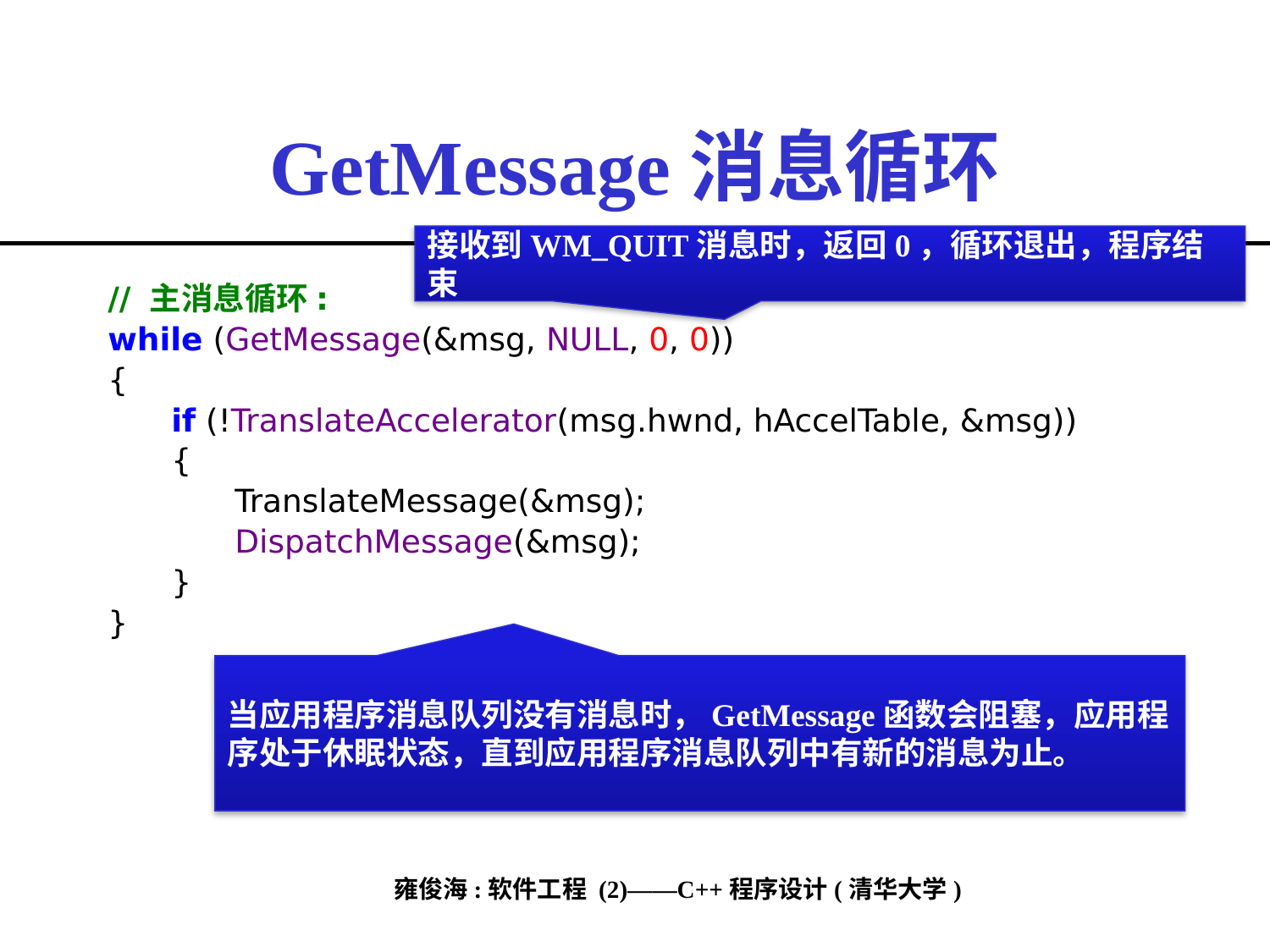

GetMessage消息循环
接收到WM_QUIT消息时，返回0，循环退出，程序结束
// 主消息循环:
while (GetMessage(&msg, NULL, 0, 0))
{
if (!TranslateAccelerator(msg.hwnd, hAccelTable, &msg))
{
TranslateMessage(&msg);
DispatchMessage(&msg);
}
}
当应用程序消息队列没有消息时，GetMessage函数会阻塞，应用程序处于休眠状态，直到应用程序消息队列中有新的消息为止。